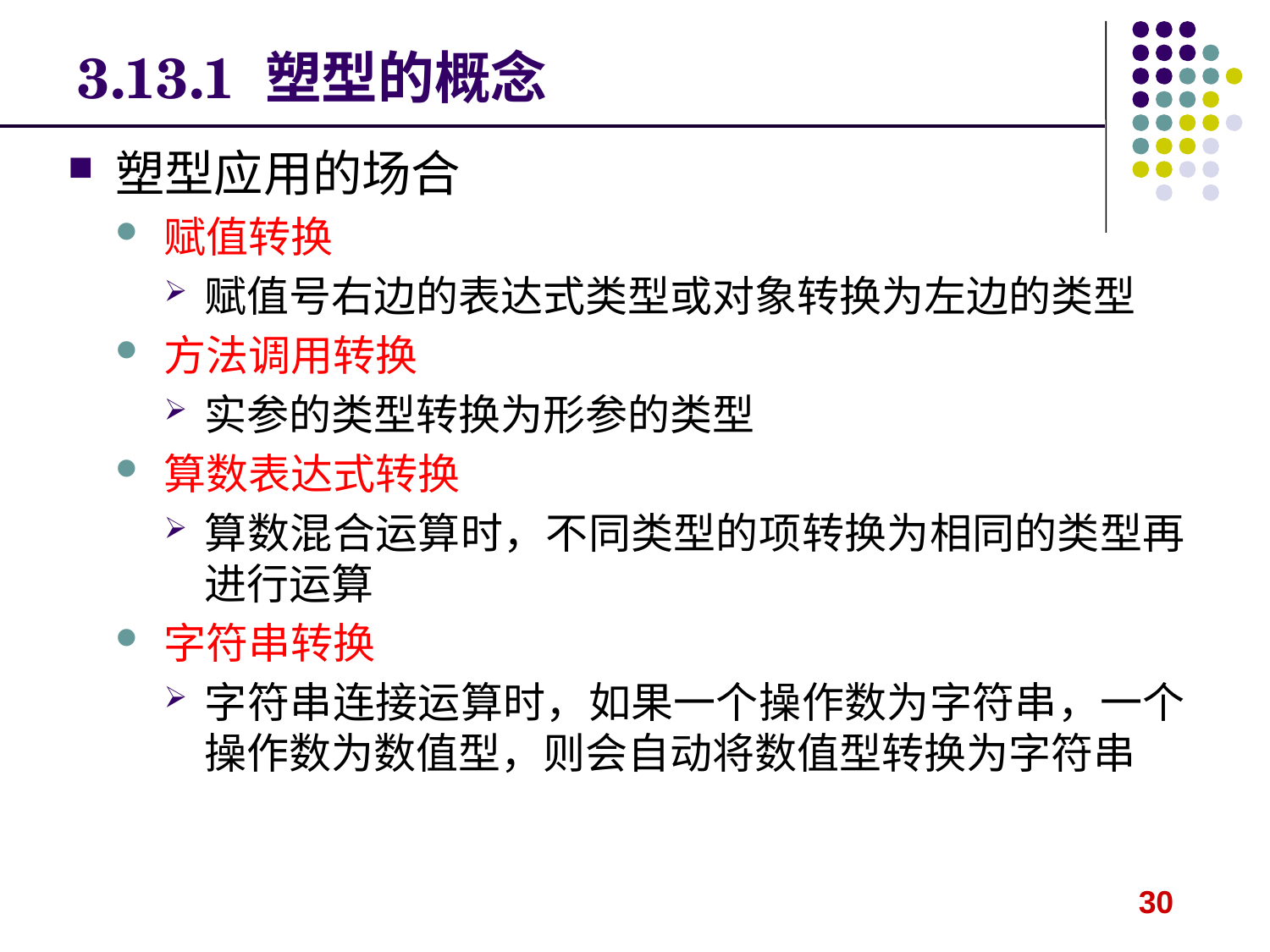

# 3.13.1 塑型的概念
塑型应用的场合
赋值转换
赋值号右边的表达式类型或对象转换为左边的类型
方法调用转换
实参的类型转换为形参的类型
算数表达式转换
算数混合运算时，不同类型的项转换为相同的类型再进行运算
字符串转换
字符串连接运算时，如果一个操作数为字符串，一个操作数为数值型，则会自动将数值型转换为字符串